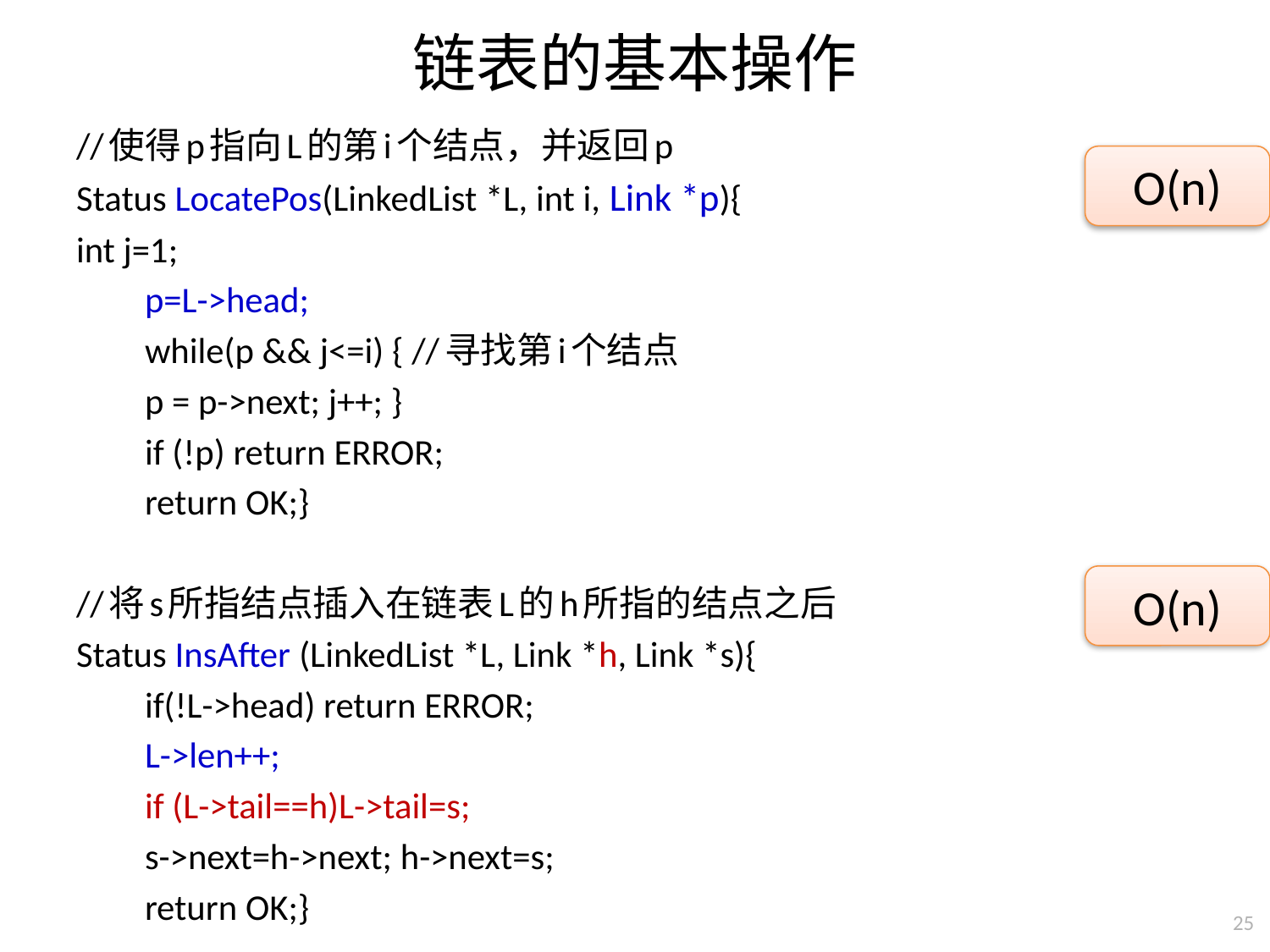

# 链表的基本操作
//使得p指向L的第i个结点，并返回p
Status LocatePos(LinkedList *L, int i, Link *p){
int j=1;
	p=L->head;
	while(p && j<=i) { //寻找第i个结点
 		p = p->next; j++; }
	if (!p) return ERROR;
	return OK;}

//将s所指结点插入在链表L的h所指的结点之后
Status InsAfter (LinkedList *L, Link *h, Link *s){
	if(!L->head) return ERROR;
	L->len++;
	if (L->tail==h)L->tail=s;
	s->next=h->next; h->next=s;
	return OK;}

O(n)
O(n)
25